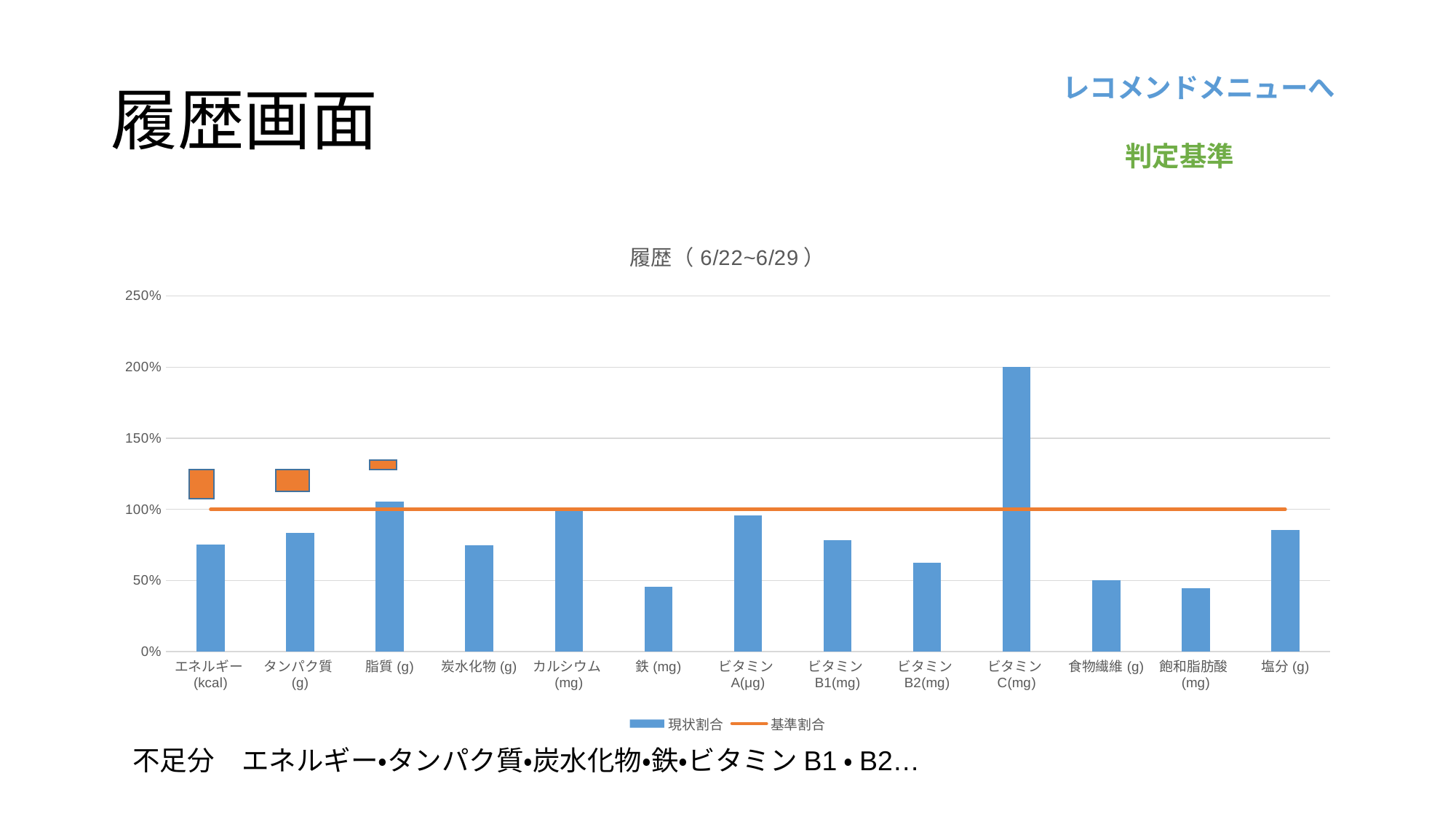

# 履歴画面
レコメンドメニューへ
判定基準

### Chart: 履歴（6/22~6/29）

| Category | 現状割合 | 基準割合 |
|---|---|---|
| エネルギー(kcal) | 0.7547169811320755 | 1.0 |
| タンパク質(g) | 0.8333333333333334 | 1.0 |
| 脂質(g) | 1.0566037735849056 | 1.0 |
| 炭水化物(g) | 0.75 | 1.0 |
| カルシウム(mg) | 1.0 | 1.0 |
| 鉄(mg) | 0.4551724137931034 | 1.0 |
| ビタミンA(μg) | 0.96 | 1.0 |
| ビタミンB1(mg) | 0.7857142857142858 | 1.0 |
| ビタミンB2(mg) | 0.625 | 1.0 |
| ビタミンC(mg) | 2.0 | 1.0 |
| 食物繊維(g) | 0.5 | 1.0 |
| 飽和脂肪酸(mg) | 0.4444444444444444 | 1.0 |
| 塩分(g) | 0.8571428571428571 | 1.0 |
不足分　エネルギー・タンパク質・炭水化物・鉄・ビタミンB1・B2…